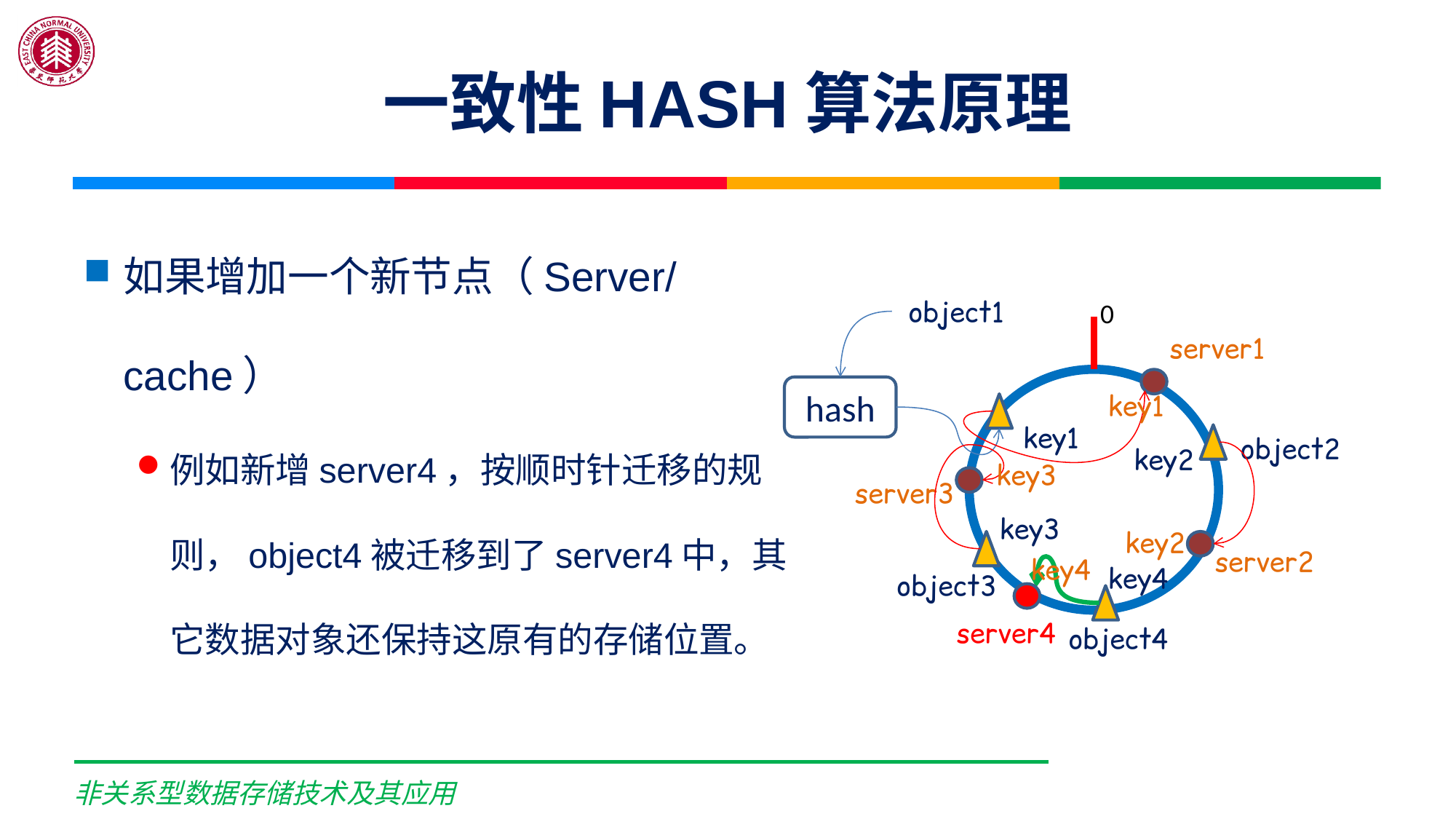

# 一致性HASH算法原理
如果增加一个新节点（Server/cache）
例如新增server4，按顺时针迁移的规则，object4被迁移到了server4中，其它数据对象还保持这原有的存储位置。

object1
0
server1

hash
key1

key1

object2
key2
key3

server3
key3
key2

server2
key4
key4
object3

server4
object4